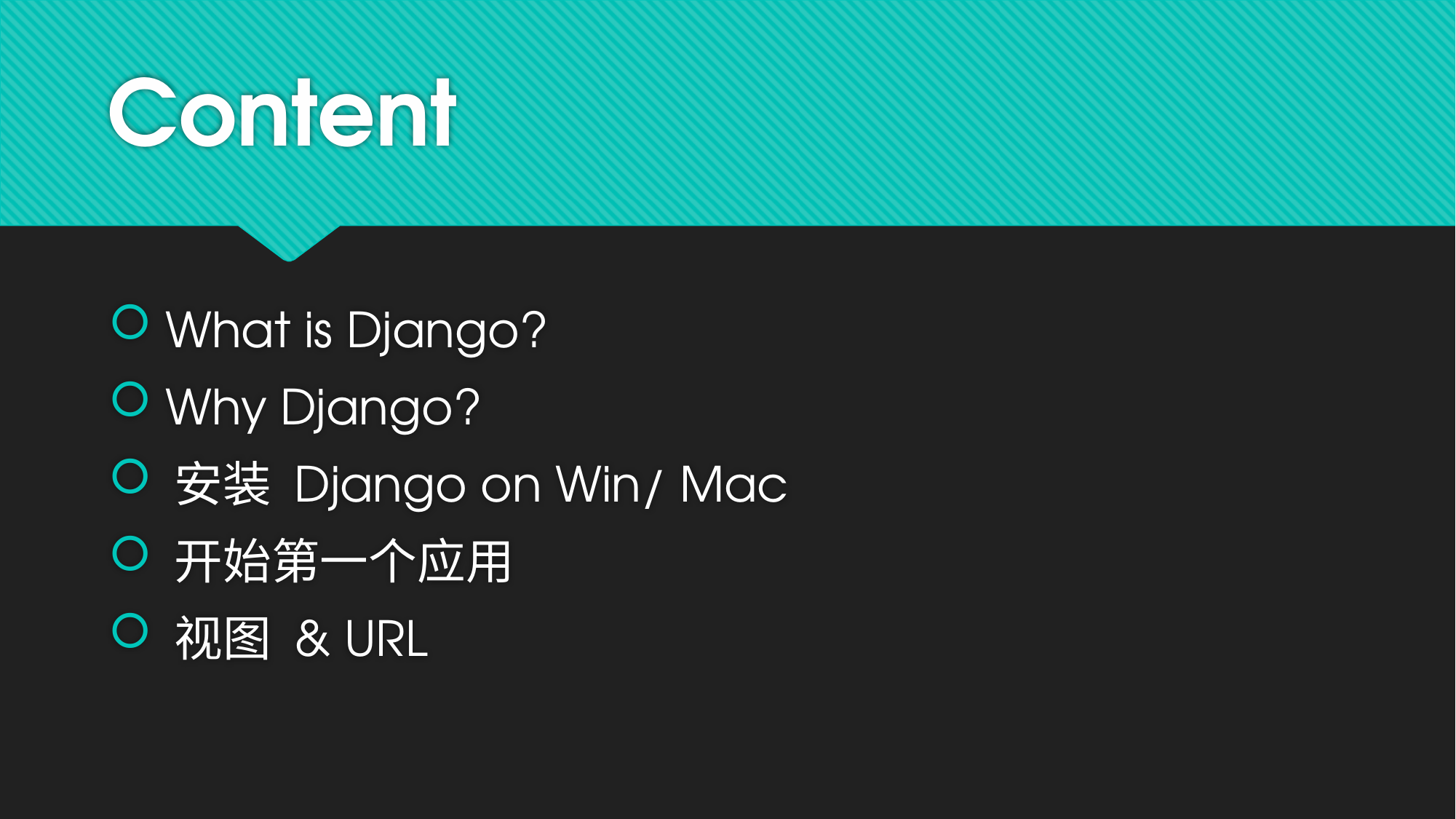

# Content
 What is Django?
 Why Django?
 安装 Django on Win/ Mac
 开始第一个应用
 视图 & URL